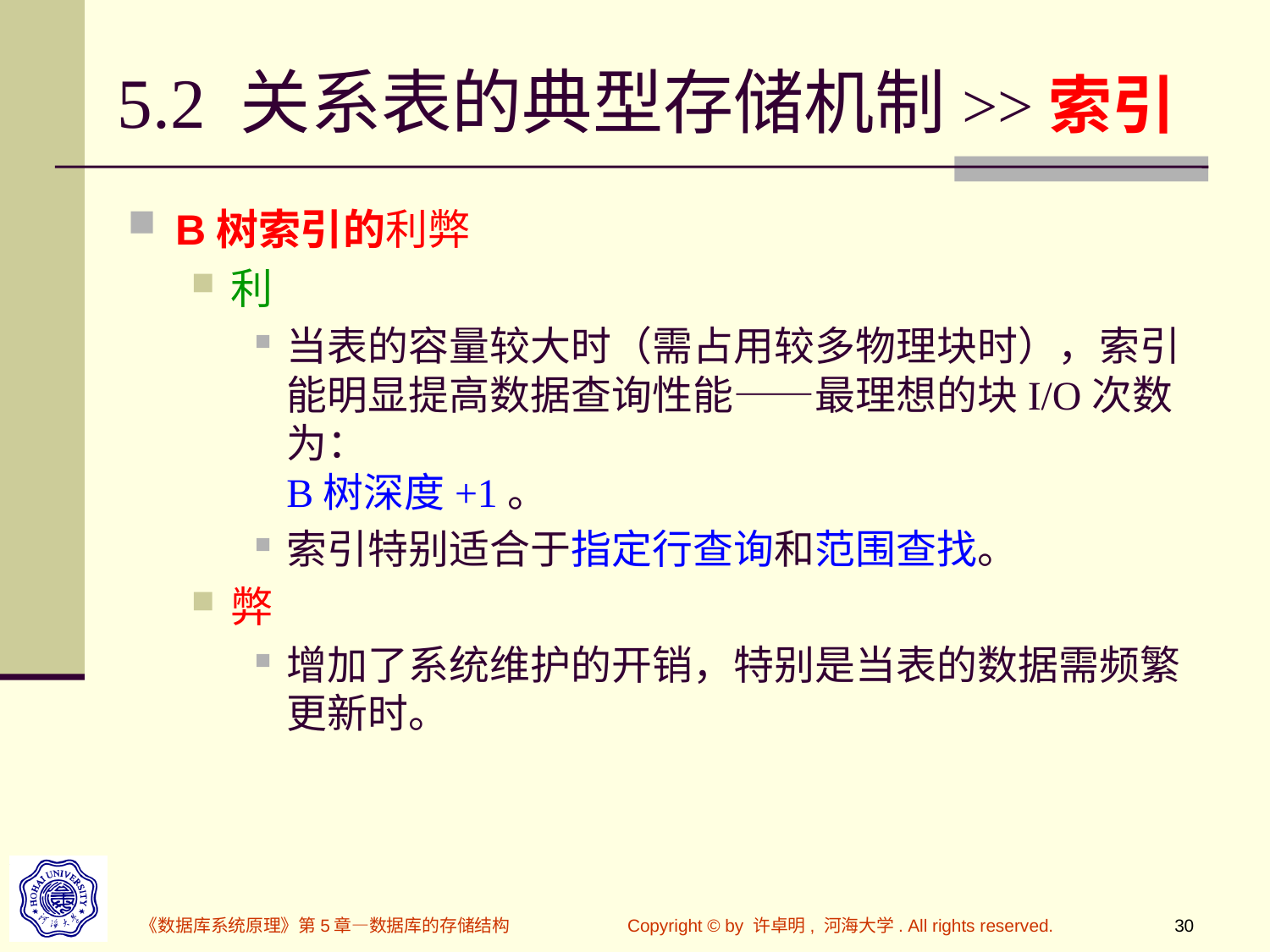

# 5.2 关系表的典型存储机制>>索引
B树索引的利弊
利
当表的容量较大时（需占用较多物理块时），索引能明显提高数据查询性能——最理想的块I/O次数为：
B树深度+1。
索引特别适合于指定行查询和范围查找。
弊
增加了系统维护的开销，特别是当表的数据需频繁更新时。
《数据库系统原理》第5章—数据库的存储结构
Copyright © by 许卓明, 河海大学. All rights reserved.
30